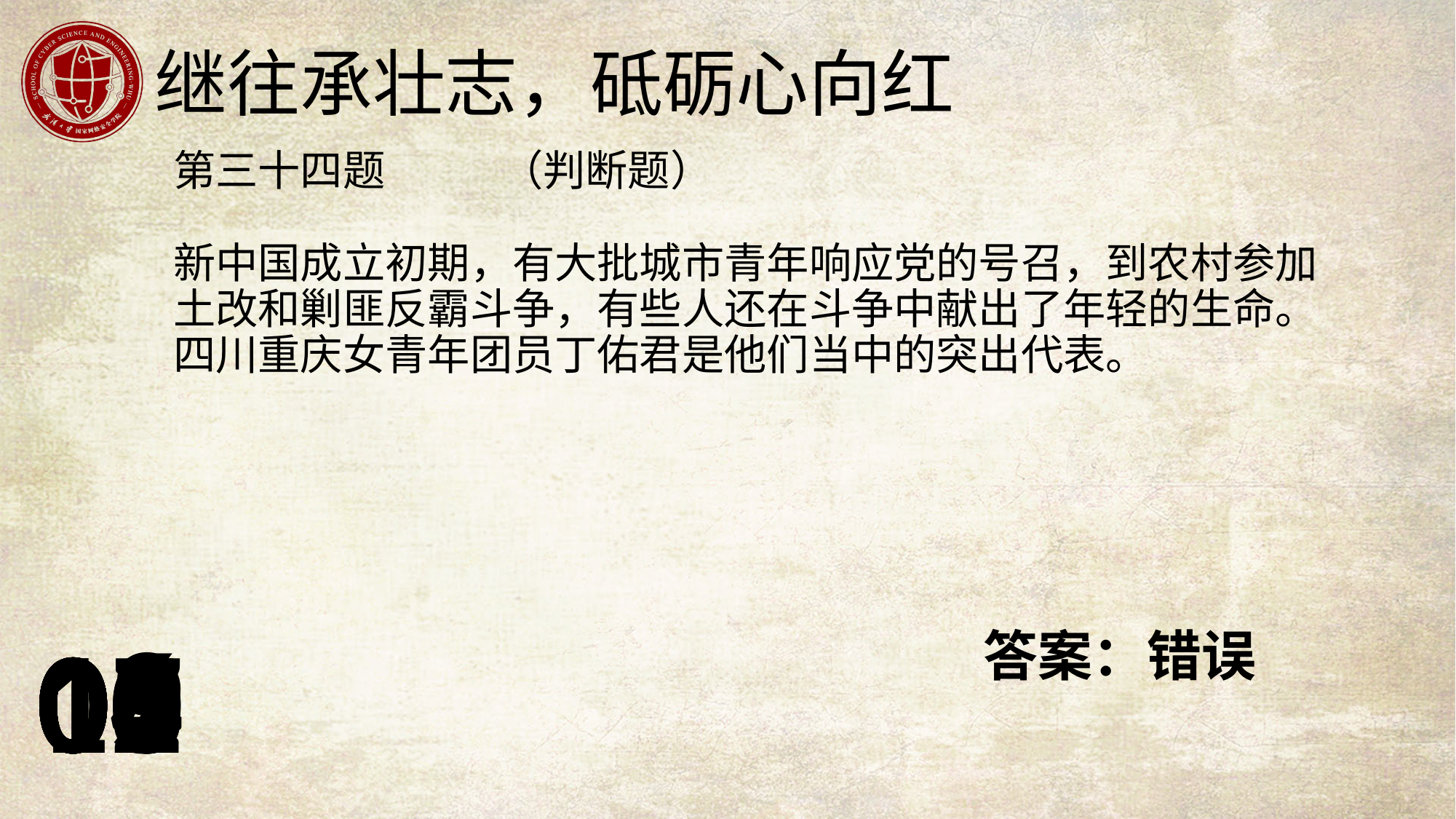

第三十四题		（判断题）
新中国成立初期，有大批城市青年响应党的号召，到农村参加土改和剿匪反霸斗争，有些人还在斗争中献出了年轻的生命。 四川重庆女青年团员丁佑君是他们当中的突出代表。
答案：错误